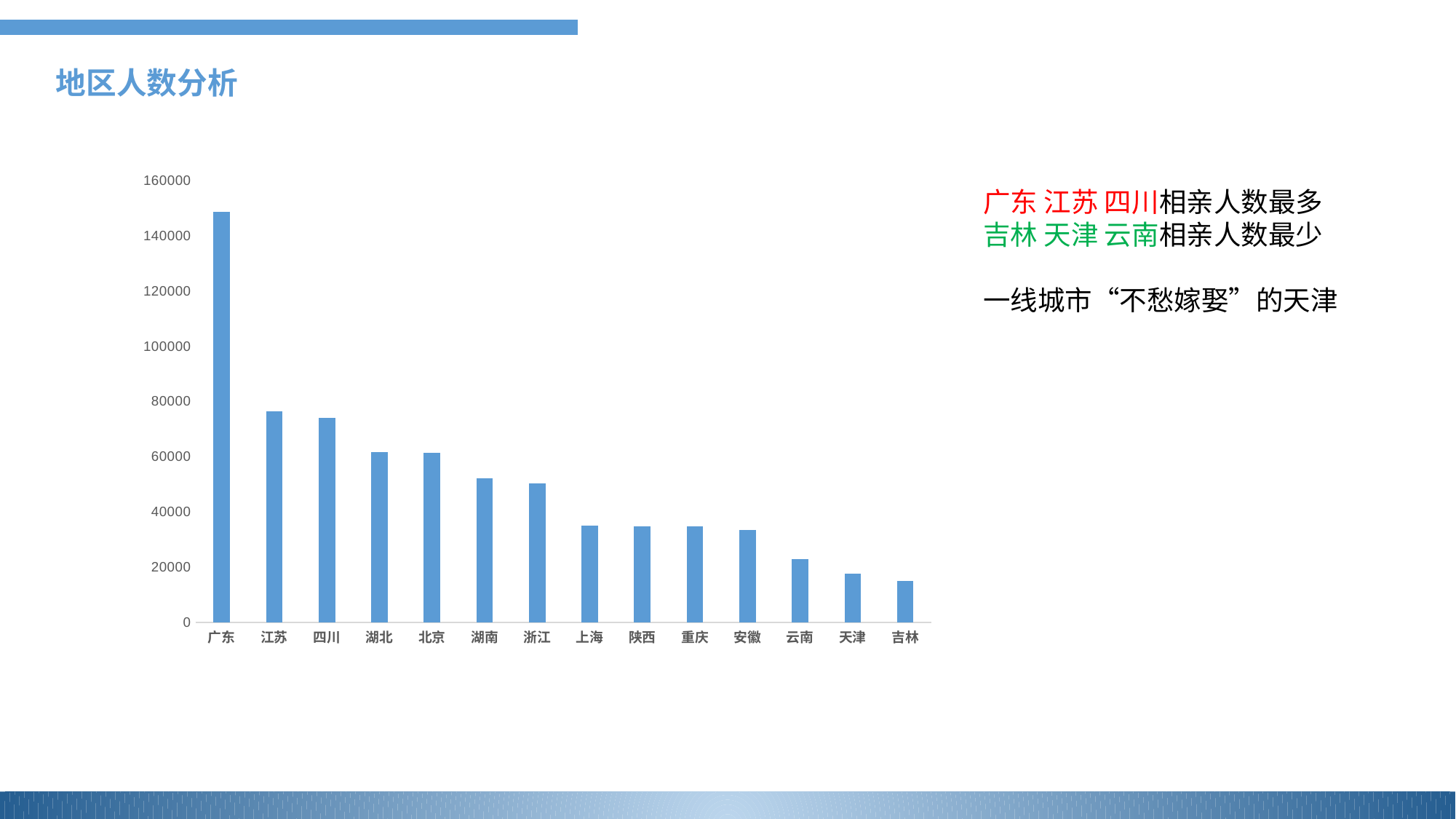

地区人数分析

### Chart

| Category |  |
|---|---|
| 广东 | 148664.0 |
| 江苏 | 76515.0 |
| 四川 | 73965.0 |
| 湖北 | 61721.0 |
| 北京 | 61449.0 |
| 湖南 | 52325.0 |
| 浙江 | 50287.0 |
| 上海 | 34948.0 |
| 陕西 | 34791.0 |
| 重庆 | 34768.0 |
| 安徽 | 33575.0 |
| 云南 | 22775.0 |
| 天津 | 17615.0 |
| 吉林 | 14997.0 |
广东 江苏 四川相亲人数最多
吉林 天津 云南相亲人数最少

一线城市“不愁嫁娶”的天津